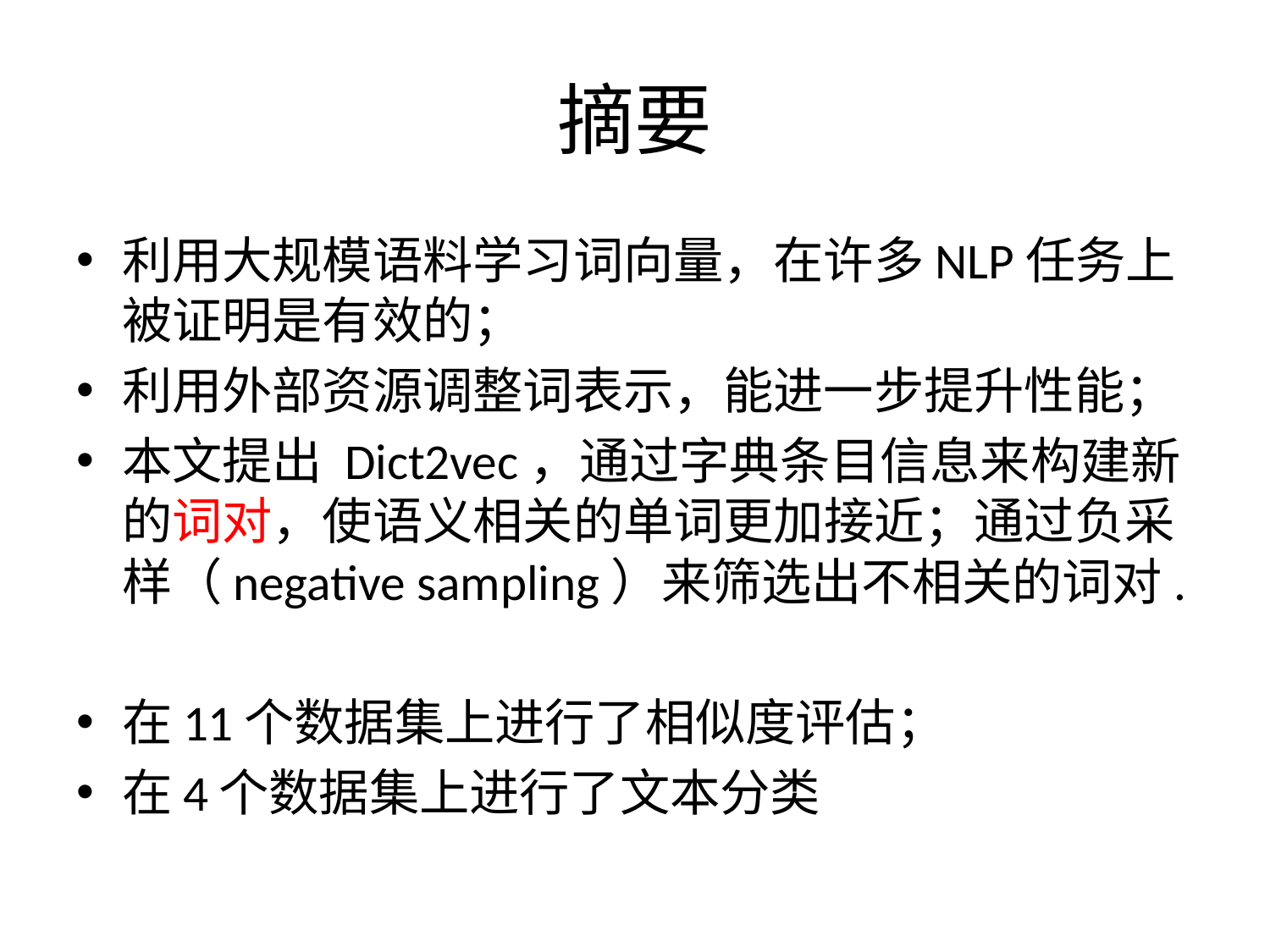

# 摘要
利用大规模语料学习词向量，在许多NLP任务上被证明是有效的；
利用外部资源调整词表示，能进一步提升性能；
本文提出 Dict2vec，通过字典条目信息来构建新的词对，使语义相关的单词更加接近；通过负采样（negative sampling）来筛选出不相关的词对.

在11个数据集上进行了相似度评估；
在4个数据集上进行了文本分类